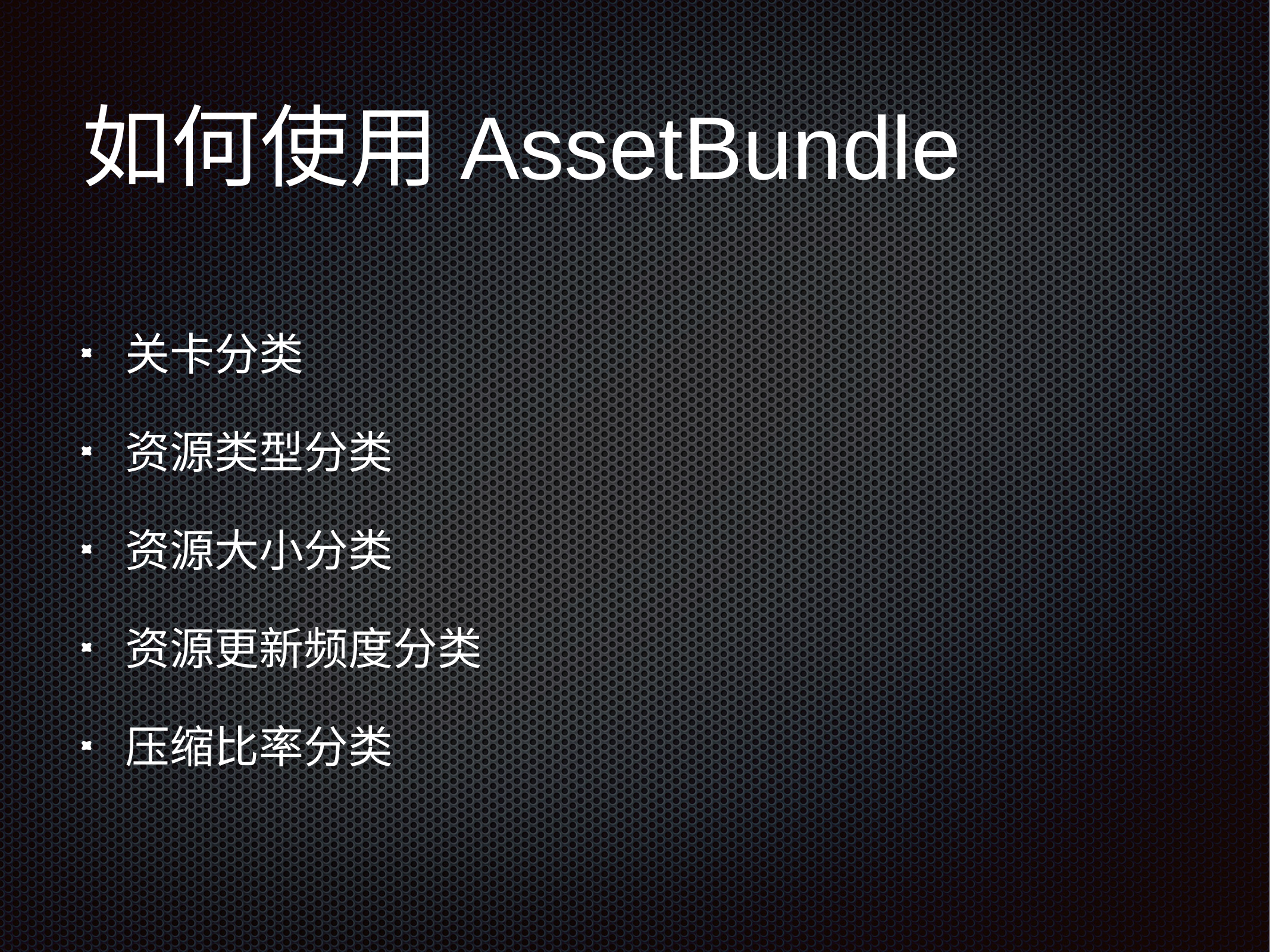

# 如何使用AssetBundle
关卡分类
资源类型分类
资源大小分类
资源更新频度分类
压缩比率分类